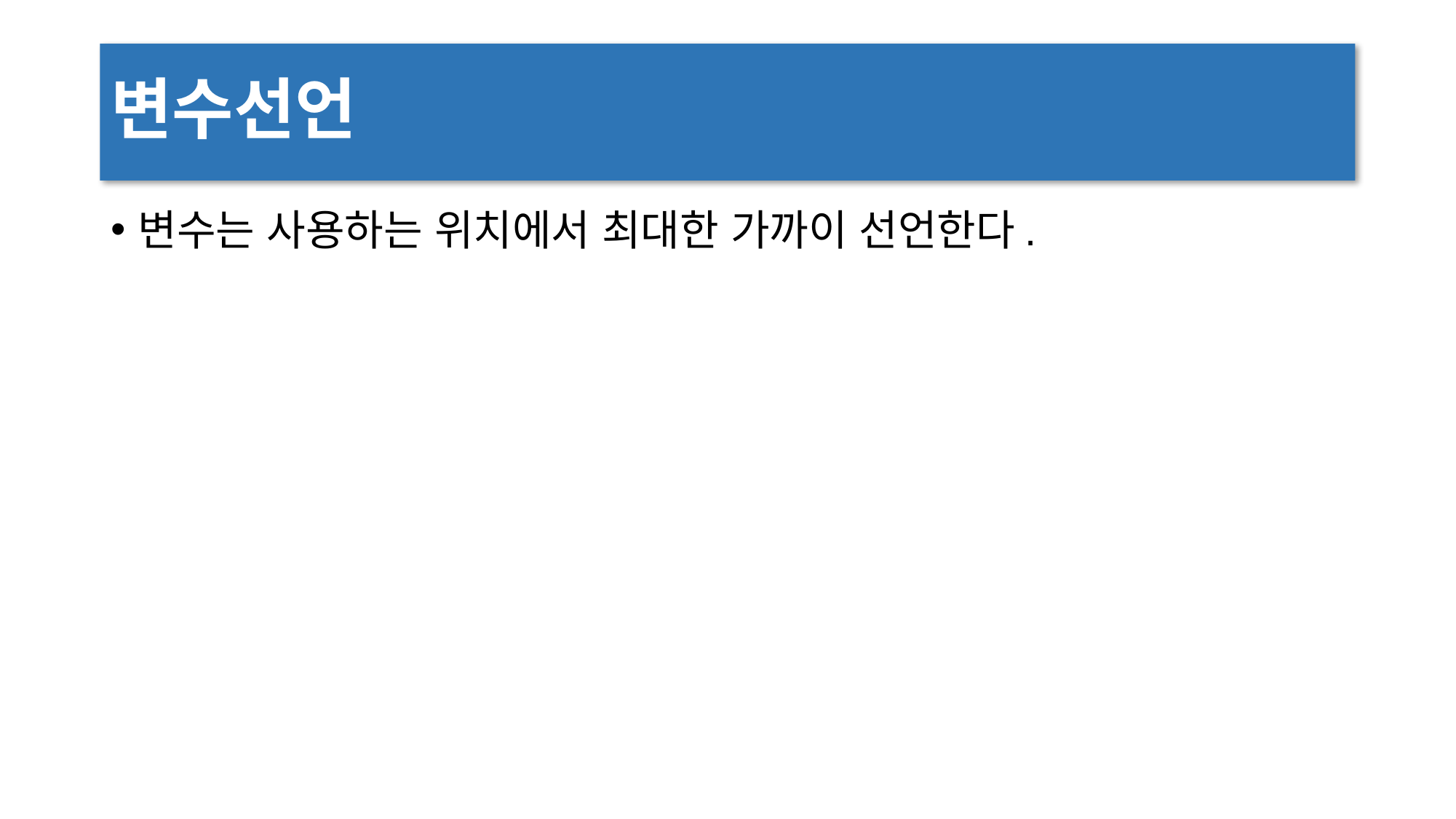

# 변수선언
변수는 사용하는 위치에서 최대한 가까이 선언한다.